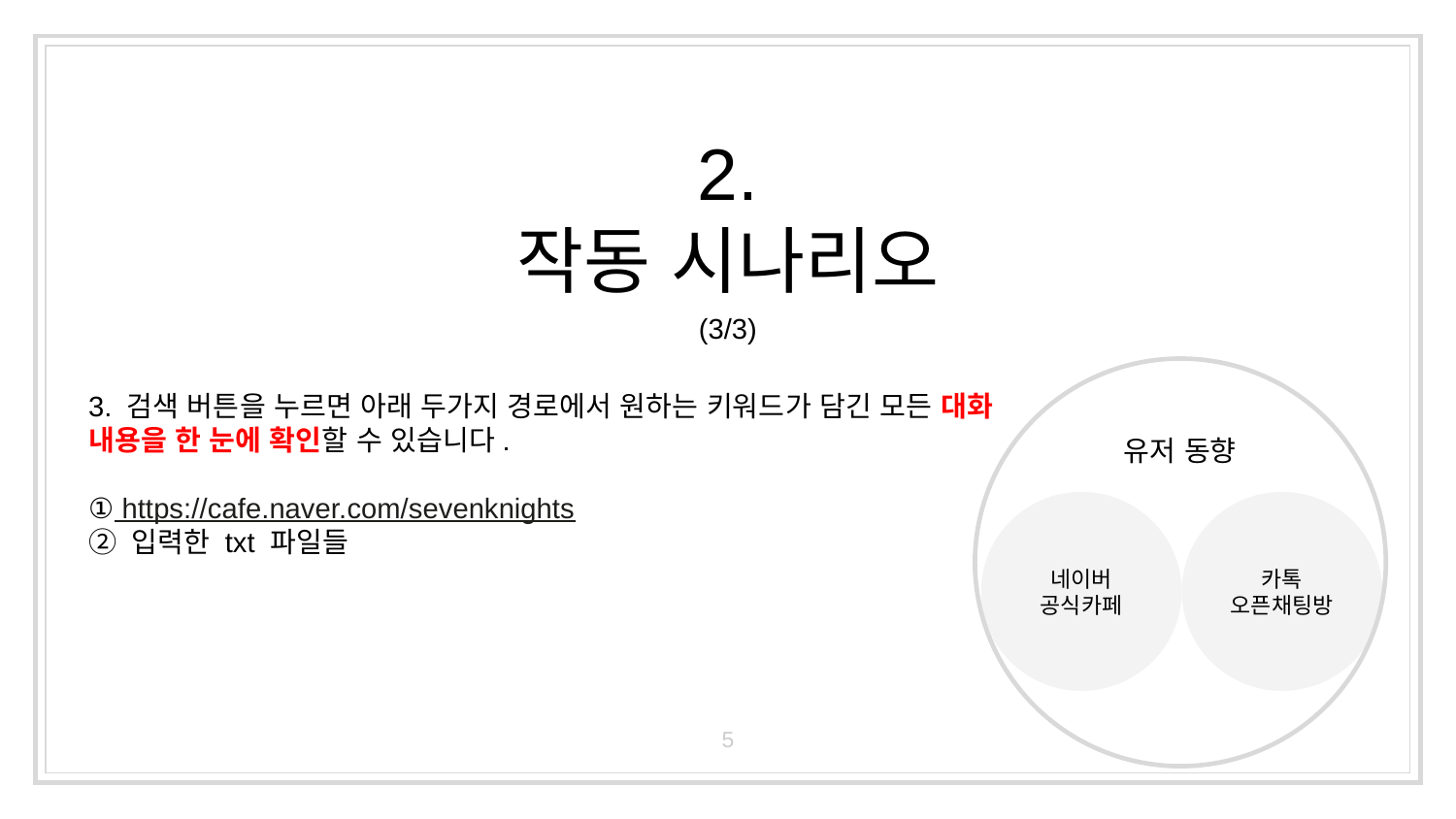

# 2.
작동 시나리오
(3/3)
유저 동향
3. 검색 버튼을 누르면 아래 두가지 경로에서 원하는 키워드가 담긴 모든 대화 내용을 한 눈에 확인할 수 있습니다.

① https://cafe.naver.com/sevenknights
② 입력한 txt 파일들

카톡
오픈채팅방
네이버 공식카페
5